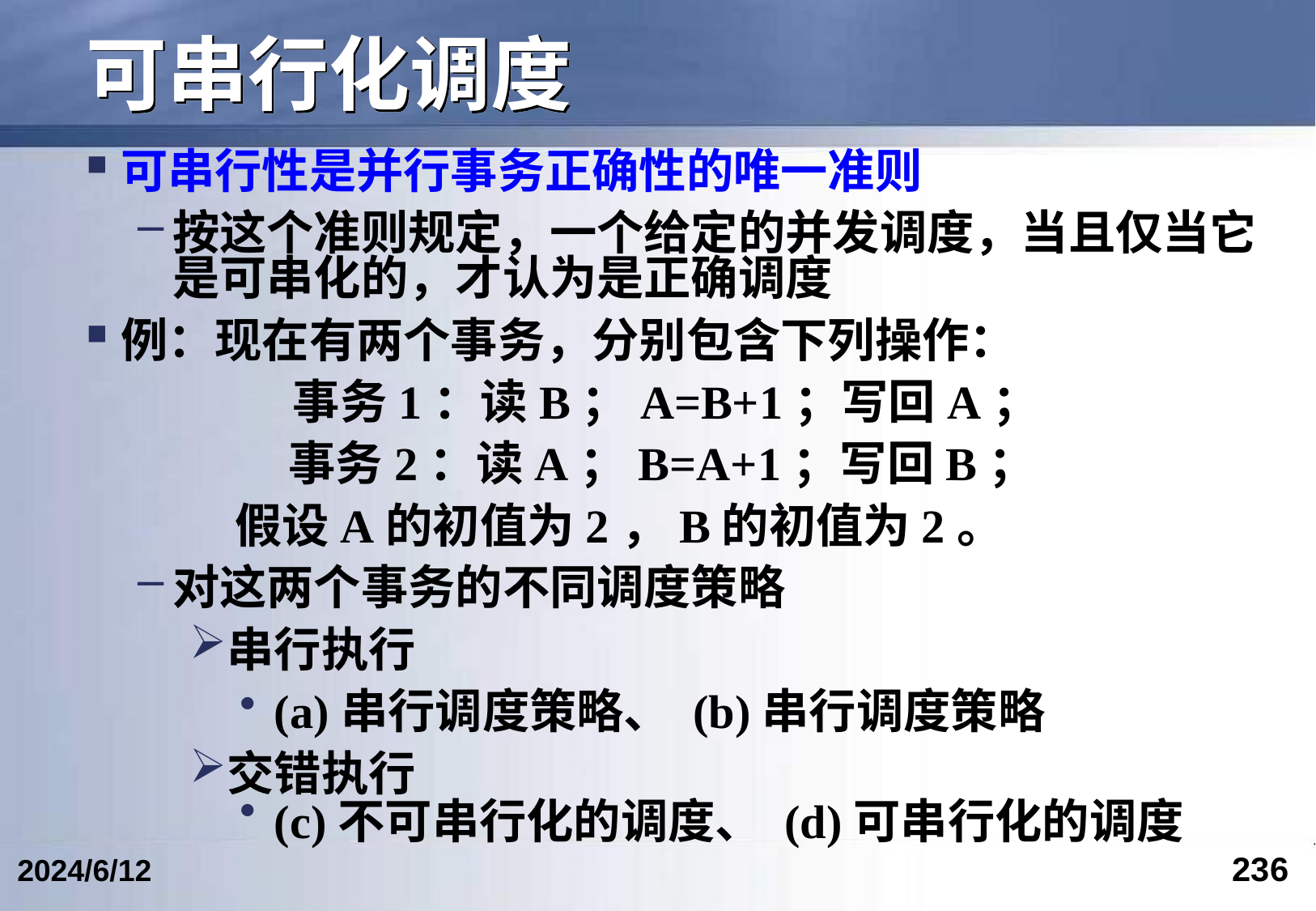

# 可串行化调度
可串行性是并行事务正确性的唯一准则
按这个准则规定，一个给定的并发调度，当且仅当它是可串化的，才认为是正确调度
例：现在有两个事务，分别包含下列操作：
        　 事务1：读B；A=B+1；写回A；
             事务2：读A；B=A+1；写回B；
        假设A的初值为2，B的初值为2。
对这两个事务的不同调度策略
串行执行
(a)串行调度策略、 (b)串行调度策略
交错执行
(c)不可串行化的调度、 (d)可串行化的调度
236
2024/6/12